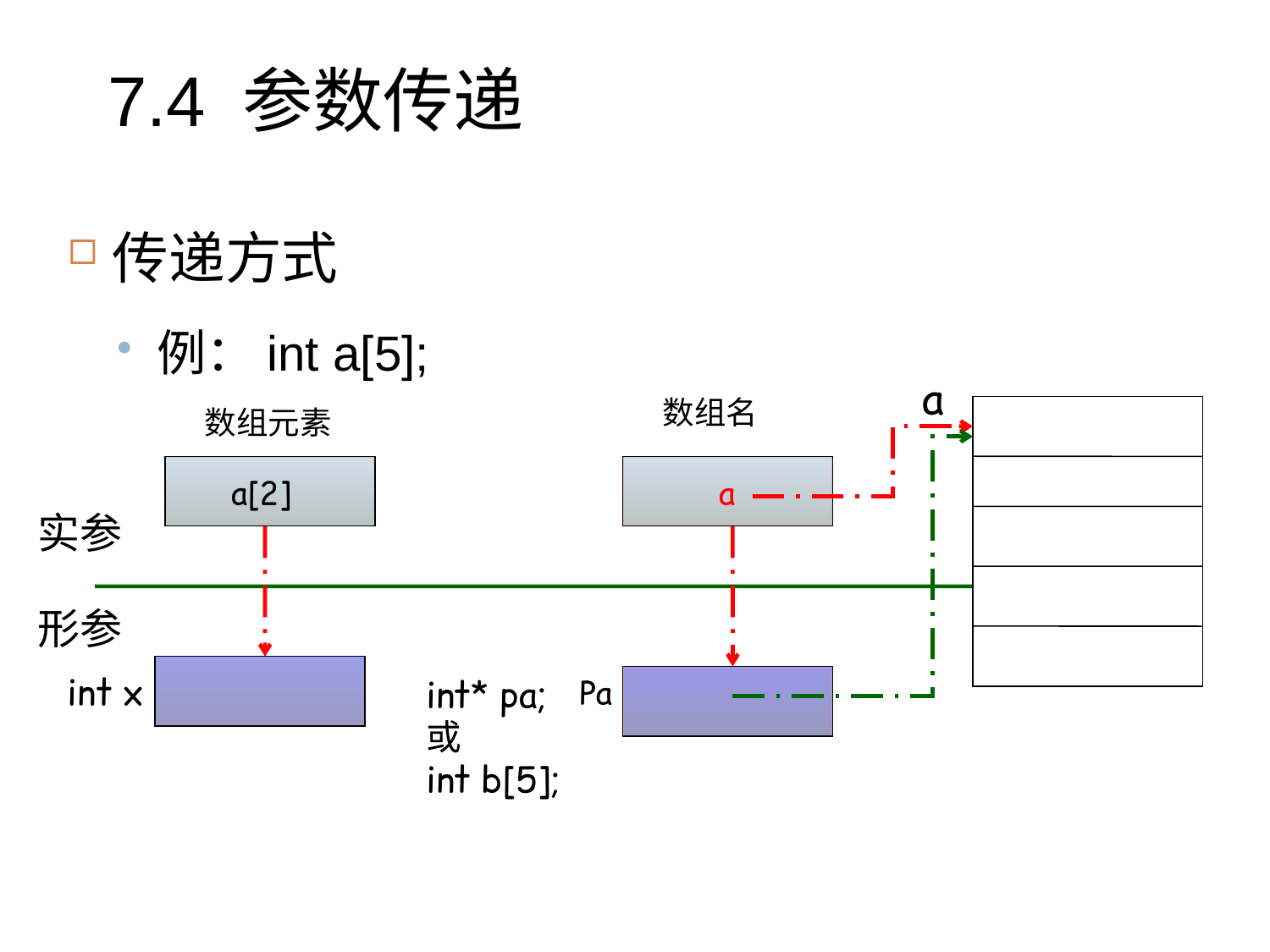

# 7.4 参数传递
传递方式
例：int a[5];
a

数组名
数组元素

a[2]
a

int x
int* pa;
或
int b[5];
Pa

实参
形参